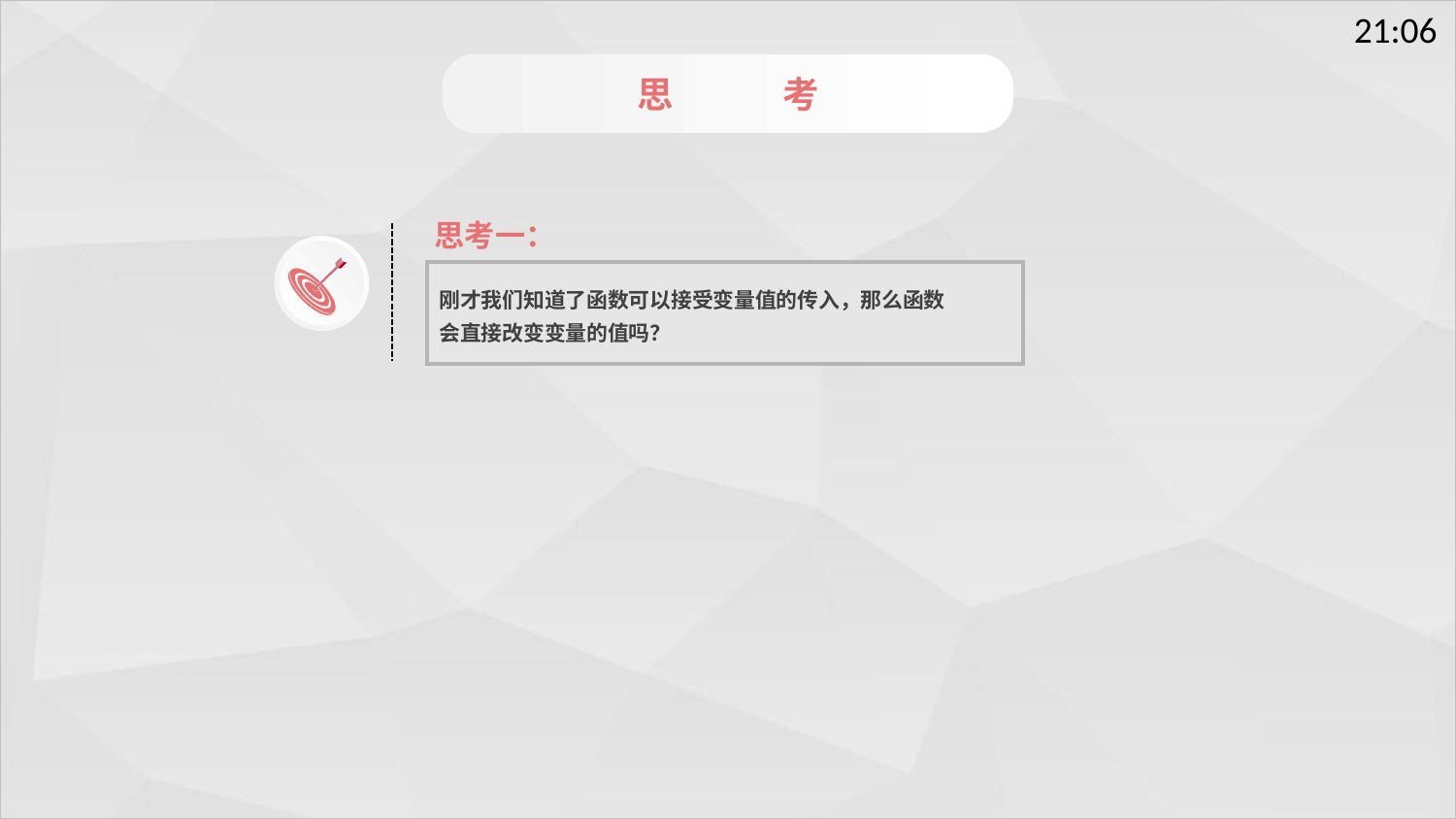

思	考
思考一：

刚才我们知道了函数可以接受变量值的传入，那么函数会直接改变变量的值吗？